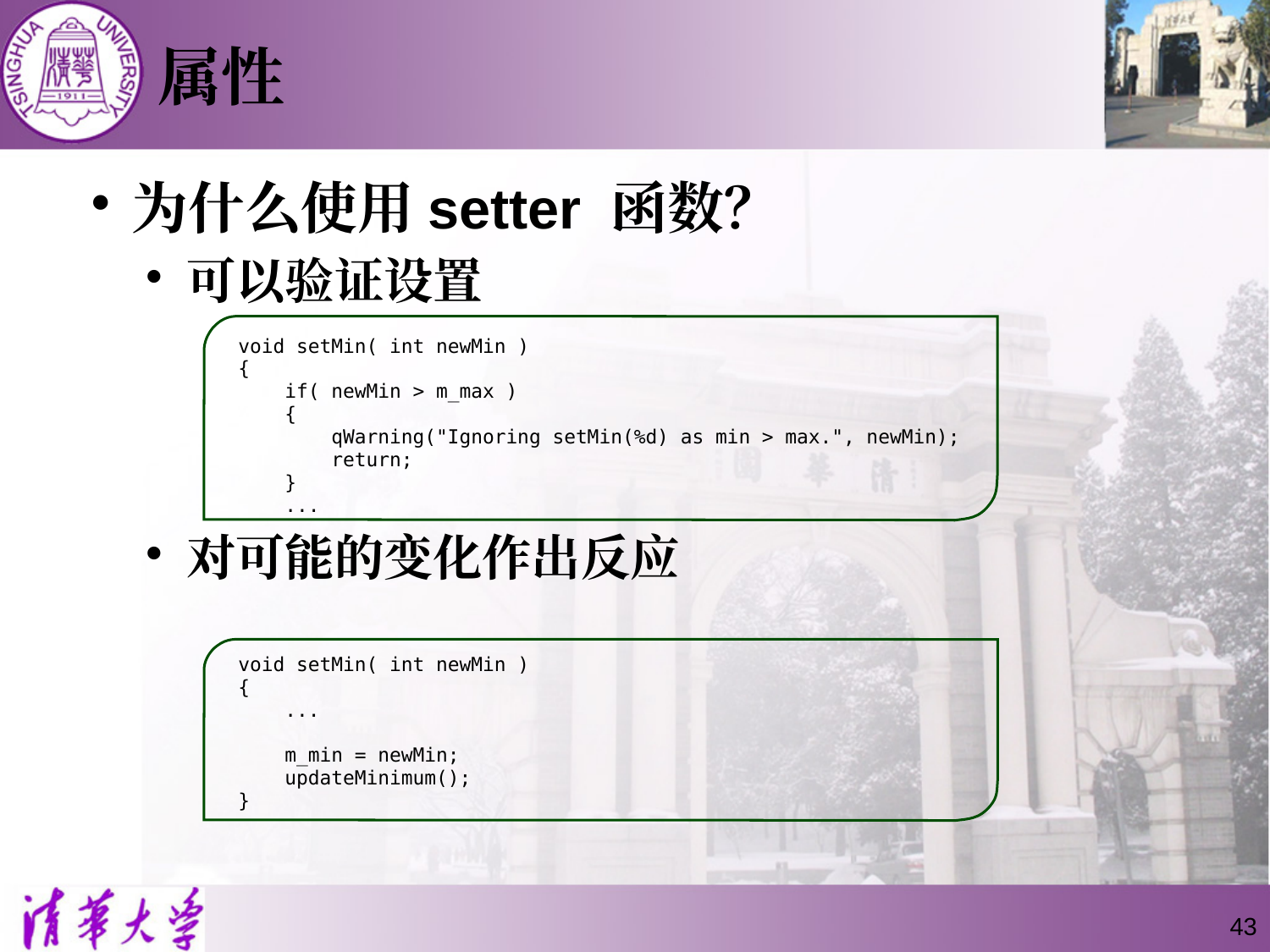

# 属性
为什么使用setter 函数？
可以验证设置

对可能的变化作出反应

void setMin( int newMin )
{
    if( newMin > m_max )
    {
        qWarning("Ignoring setMin(%d) as min > max.", newMin);
        return;
    }
    ...

void setMin( int newMin )
{
    ...

    m_min = newMin;
    updateMinimum();
}
43